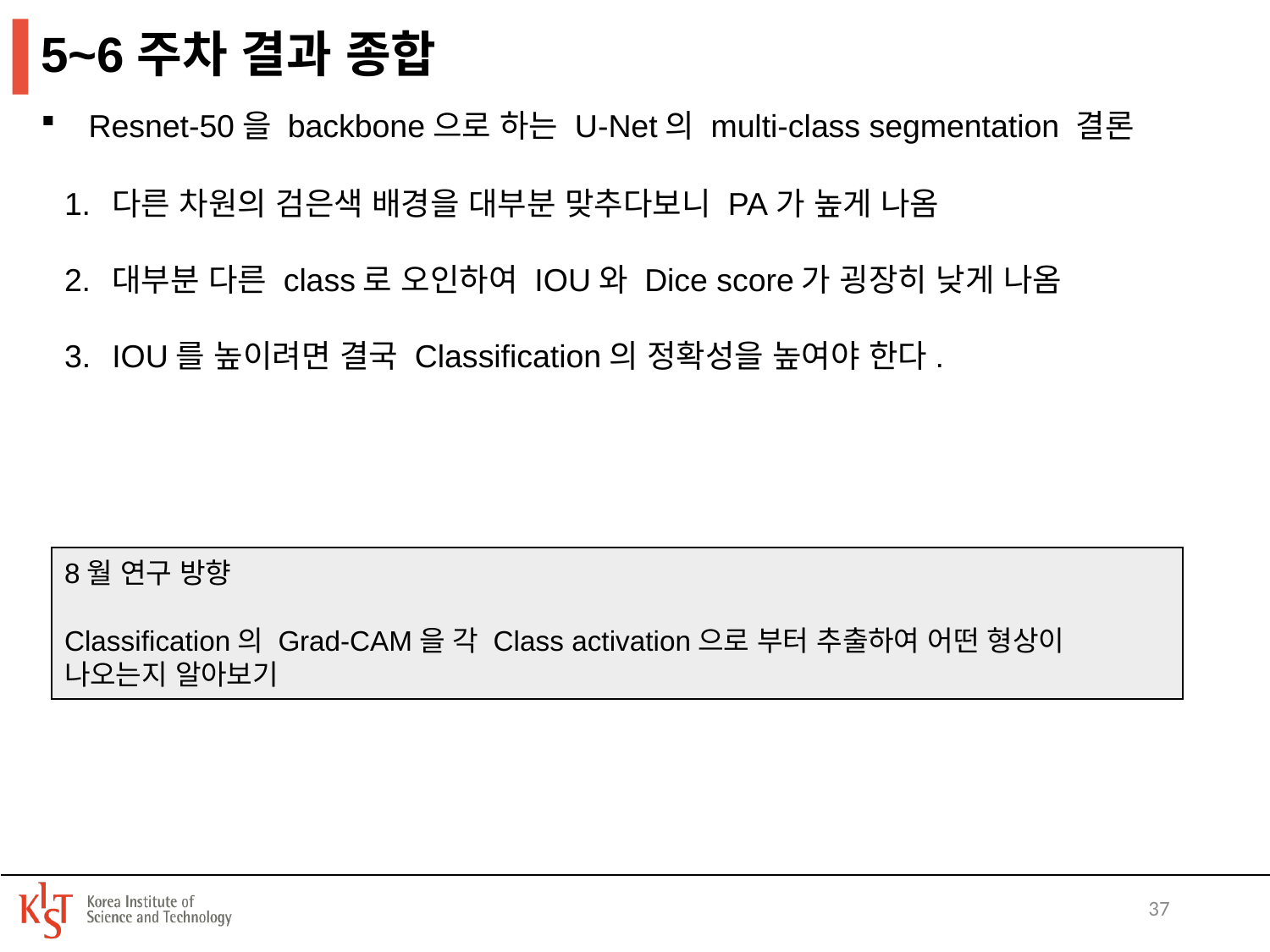

# 5~6주차 결과 종합
Resnet-50을 backbone으로 하는 U-Net의 multi-class segmentation 결론
다른 차원의 검은색 배경을 대부분 맞추다보니 PA가 높게 나옴

대부분 다른 class로 오인하여 IOU와 Dice score가 굉장히 낮게 나옴

IOU를 높이려면 결국 Classification의 정확성을 높여야 한다.

8월 연구 방향

Classification의 Grad-CAM을 각 Class activation으로 부터 추출하여 어떤 형상이 나오는지 알아보기
37